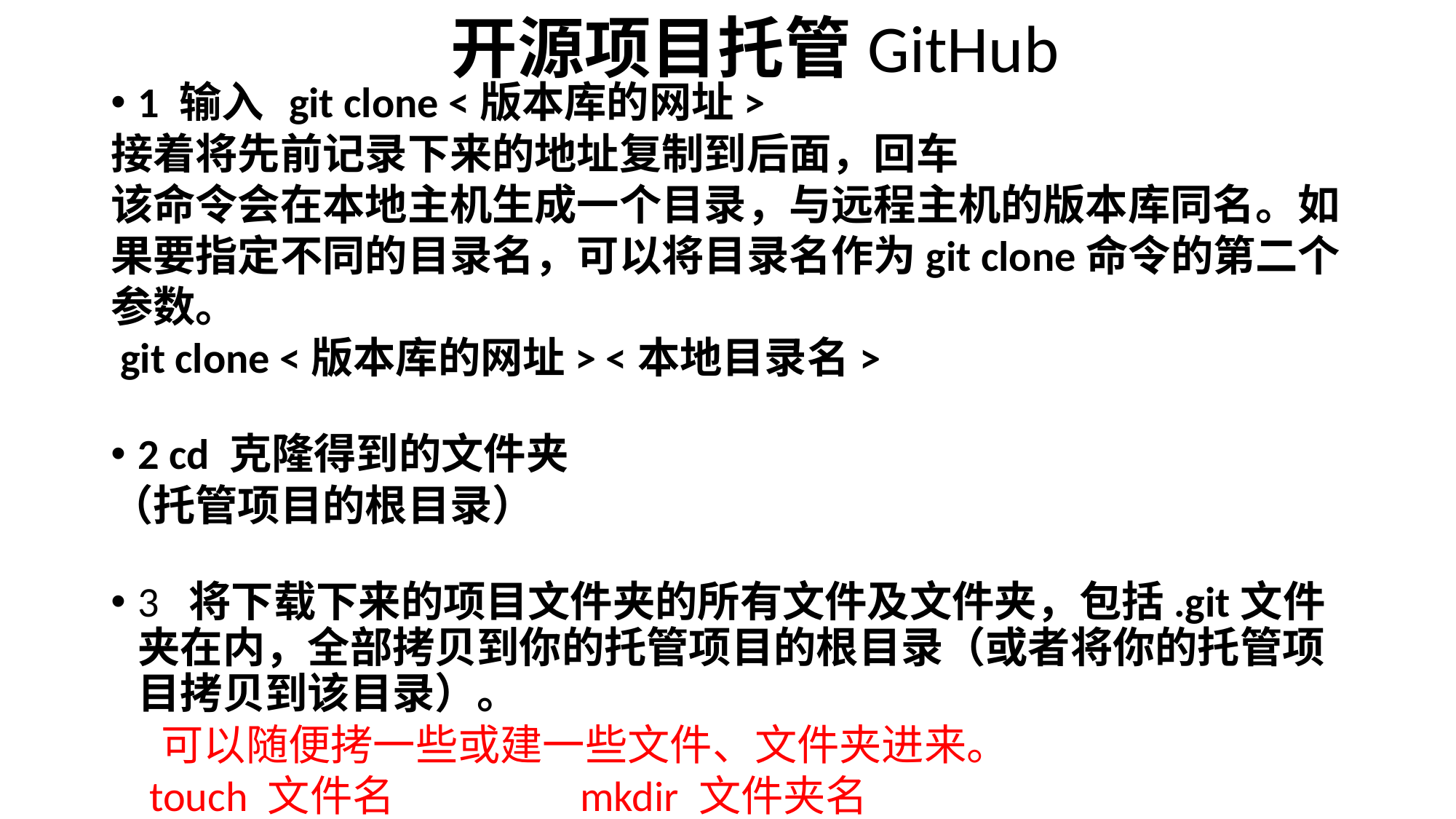

开源项目托管GitHub
1 输入 git clone <版本库的网址>
接着将先前记录下来的地址复制到后面，回车
该命令会在本地主机生成一个目录，与远程主机的版本库同名。如果要指定不同的目录名，可以将目录名作为git clone命令的第二个参数。
 git clone <版本库的网址> <本地目录名>

2 cd 克隆得到的文件夹
（托管项目的根目录）

3  将下载下来的项目文件夹的所有文件及文件夹，包括.git文件夹在内，全部拷贝到你的托管项目的根目录（或者将你的托管项目拷贝到该目录）。
   可以随便拷一些或建一些文件、文件夹进来。
    touch 文件名             mkdir 文件夹名